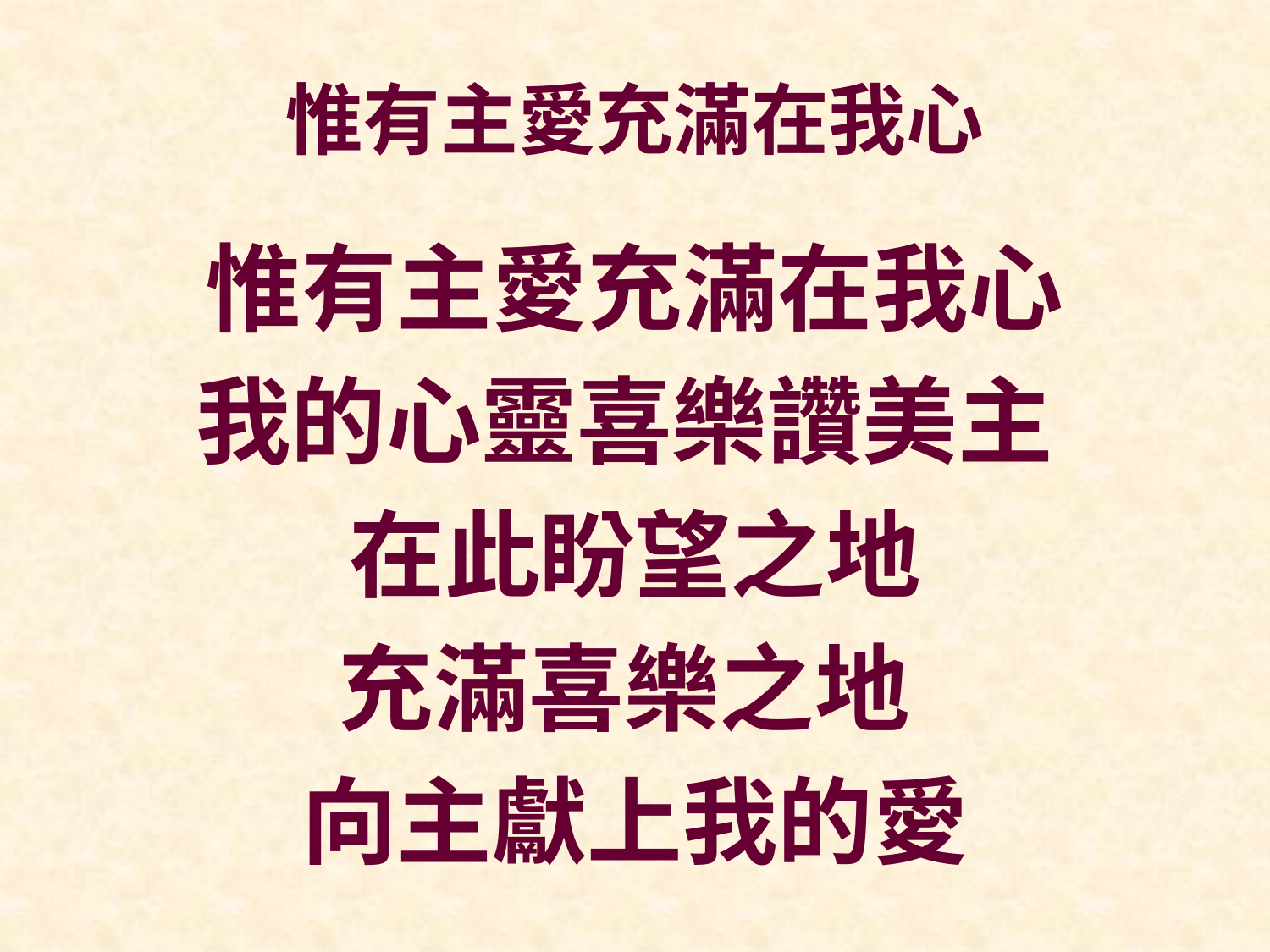

# 惟有主愛充滿在我心
惟有主愛充滿在我心
我的心靈喜樂讚美主
在此盼望之地
充滿喜樂之地
向主獻上我的愛